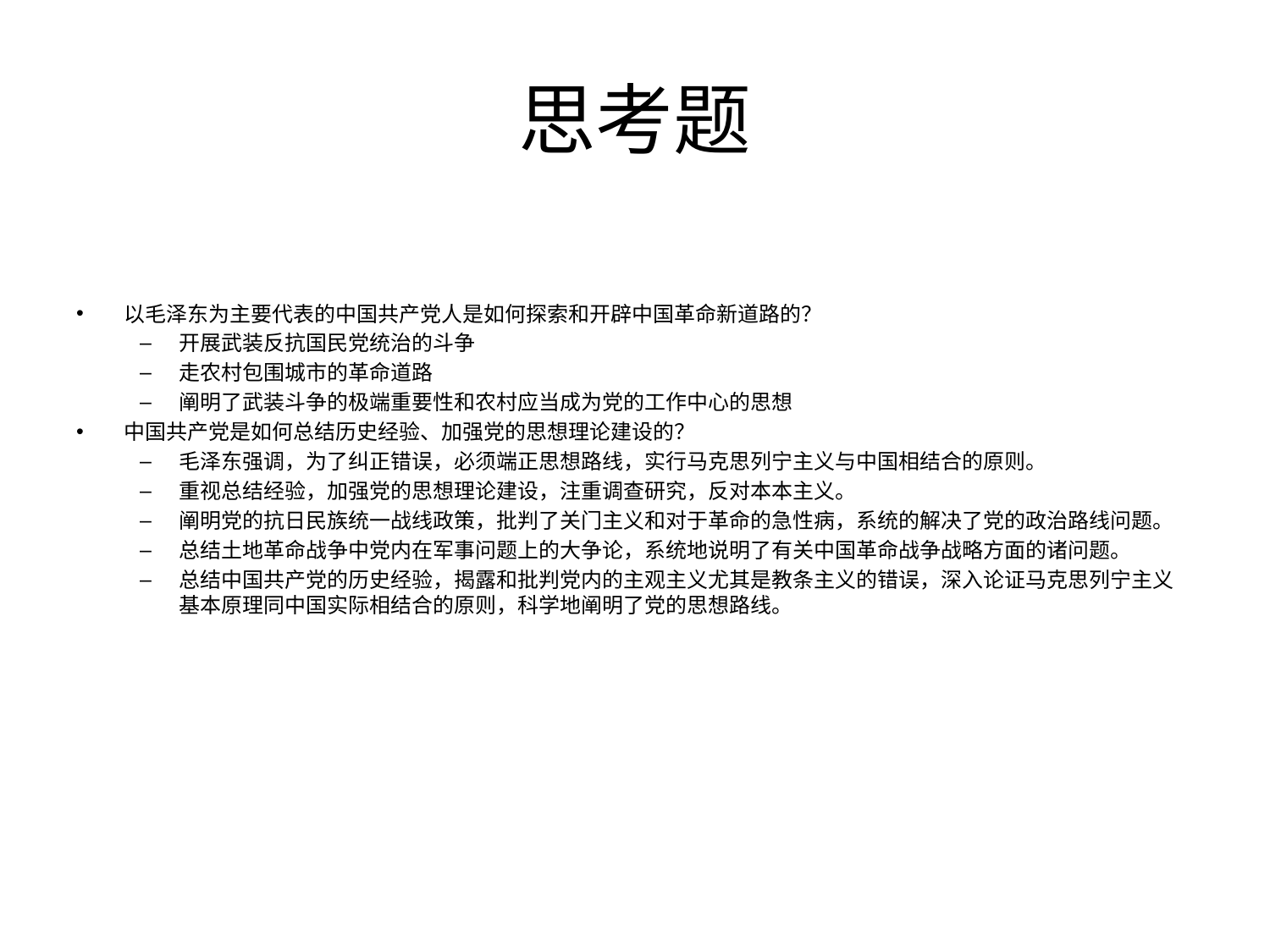

# 思考题

以毛泽东为主要代表的中国共产党人是如何探索和开辟中国革命新道路的？
开展武装反抗国民党统治的斗争
走农村包围城市的革命道路
阐明了武装斗争的极端重要性和农村应当成为党的工作中心的思想
中国共产党是如何总结历史经验、加强党的思想理论建设的？
毛泽东强调，为了纠正错误，必须端正思想路线，实行马克思列宁主义与中国相结合的原则。
重视总结经验，加强党的思想理论建设，注重调查研究，反对本本主义。
阐明党的抗日民族统一战线政策，批判了关门主义和对于革命的急性病，系统的解决了党的政治路线问题。
总结土地革命战争中党内在军事问题上的大争论，系统地说明了有关中国革命战争战略方面的诸问题。
总结中国共产党的历史经验，揭露和批判党内的主观主义尤其是教条主义的错误，深入论证马克思列宁主义基本原理同中国实际相结合的原则，科学地阐明了党的思想路线。